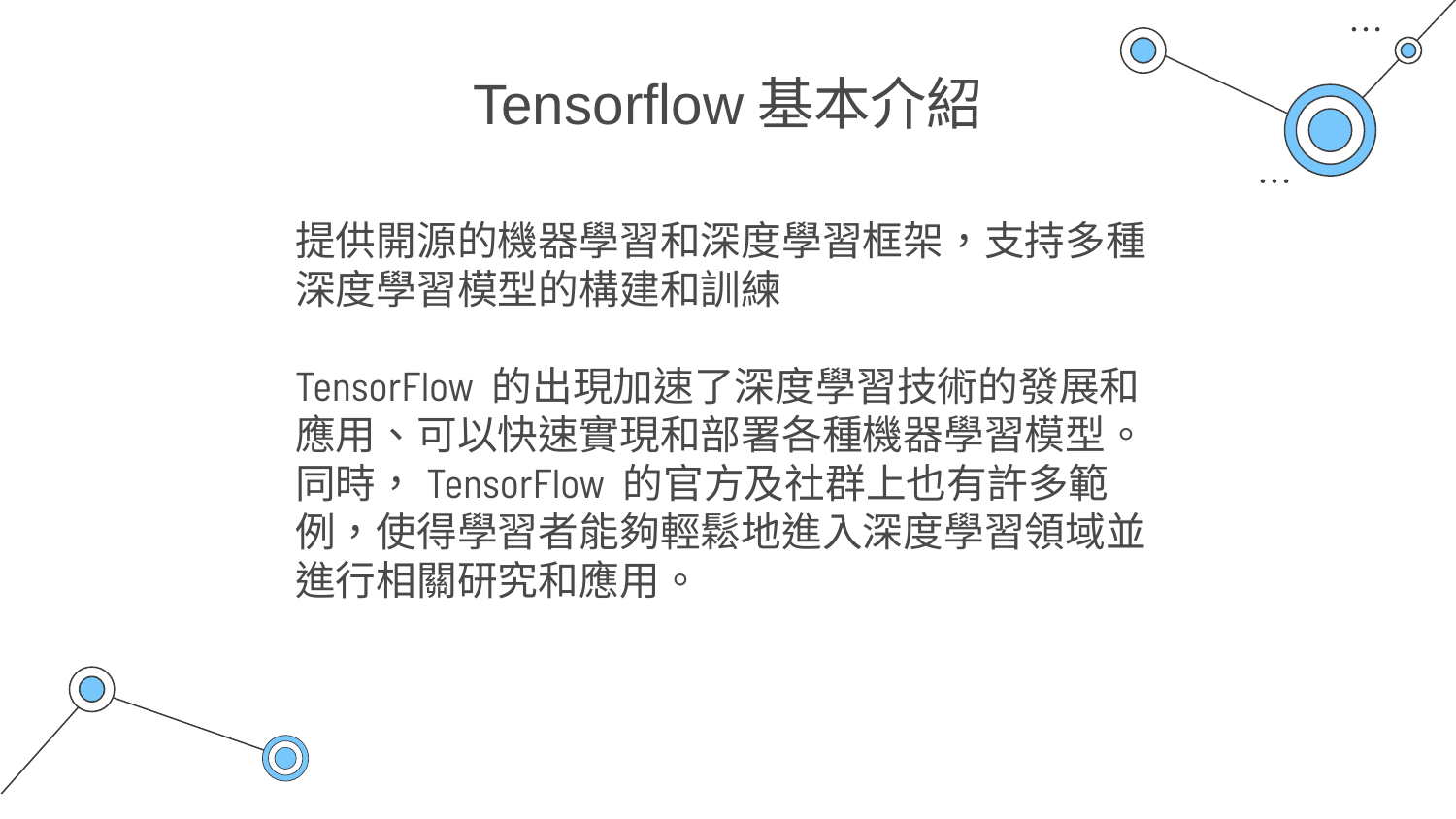

# Tensorflow基本介紹
提供開源的機器學習和深度學習框架，支持多種深度學習模型的構建和訓練

TensorFlow 的出現加速了深度學習技術的發展和應用、可以快速實現和部署各種機器學習模型。同時，TensorFlow 的官方及社群上也有許多範例，使得學習者能夠輕鬆地進入深度學習領域並進行相關研究和應用。